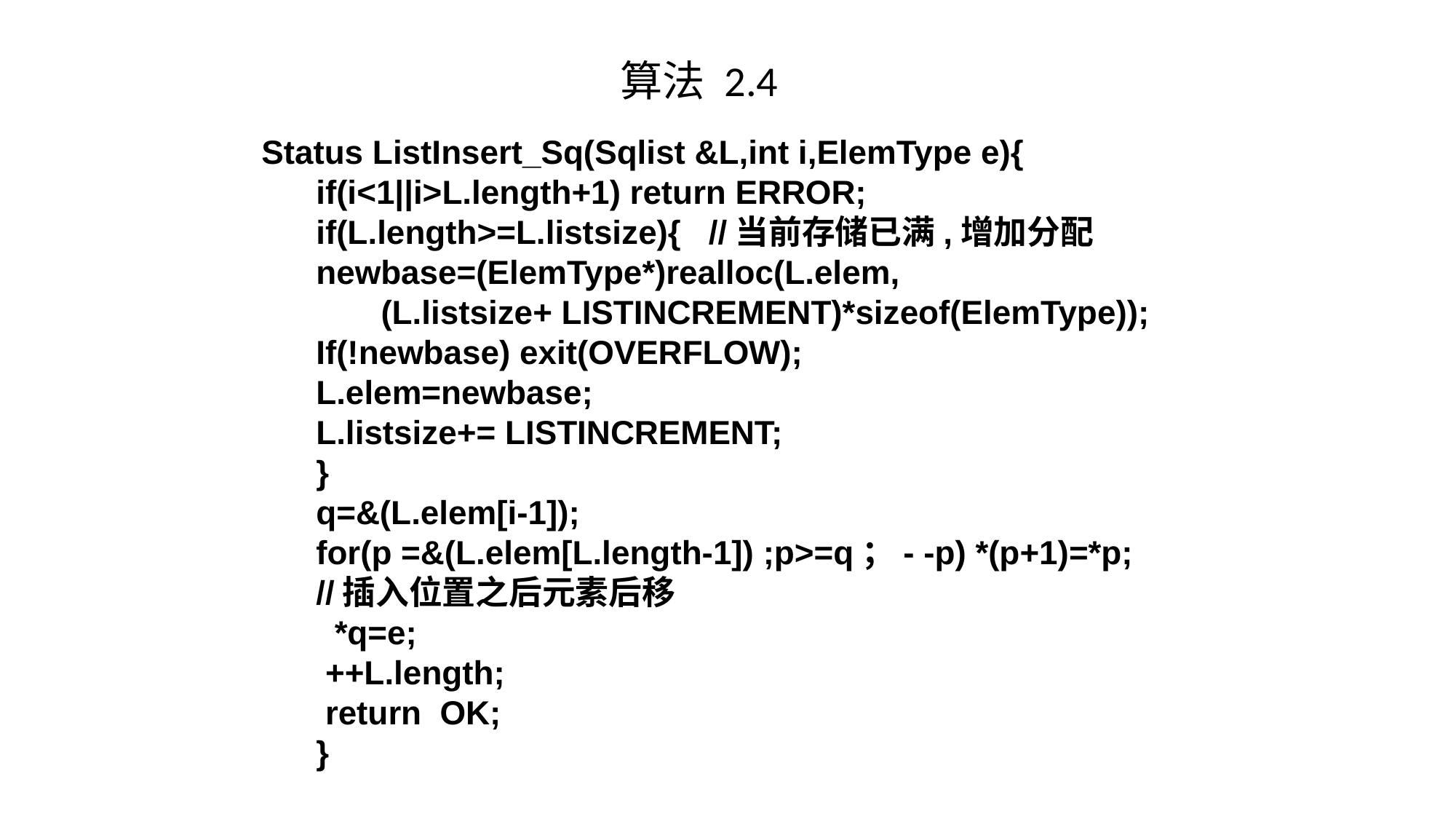

算法 2.4
Status ListInsert_Sq(Sqlist &L,int i,ElemType e){
if(i<1||i>L.length+1) return ERROR;
if(L.length>=L.listsize){   //当前存储已满,增加分配
newbase=(ElemType*)realloc(L.elem,
       (L.listsize+ LISTINCREMENT)*sizeof(ElemType));
If(!newbase) exit(OVERFLOW);
L.elem=newbase;
L.listsize+= LISTINCREMENT;
}
q=&(L.elem[i-1]);
for(p =&(L.elem[L.length-1]) ;p>=q；- -p) *(p+1)=*p;
//插入位置之后元素后移
  *q=e;
 ++L.length;
 return  OK;
}